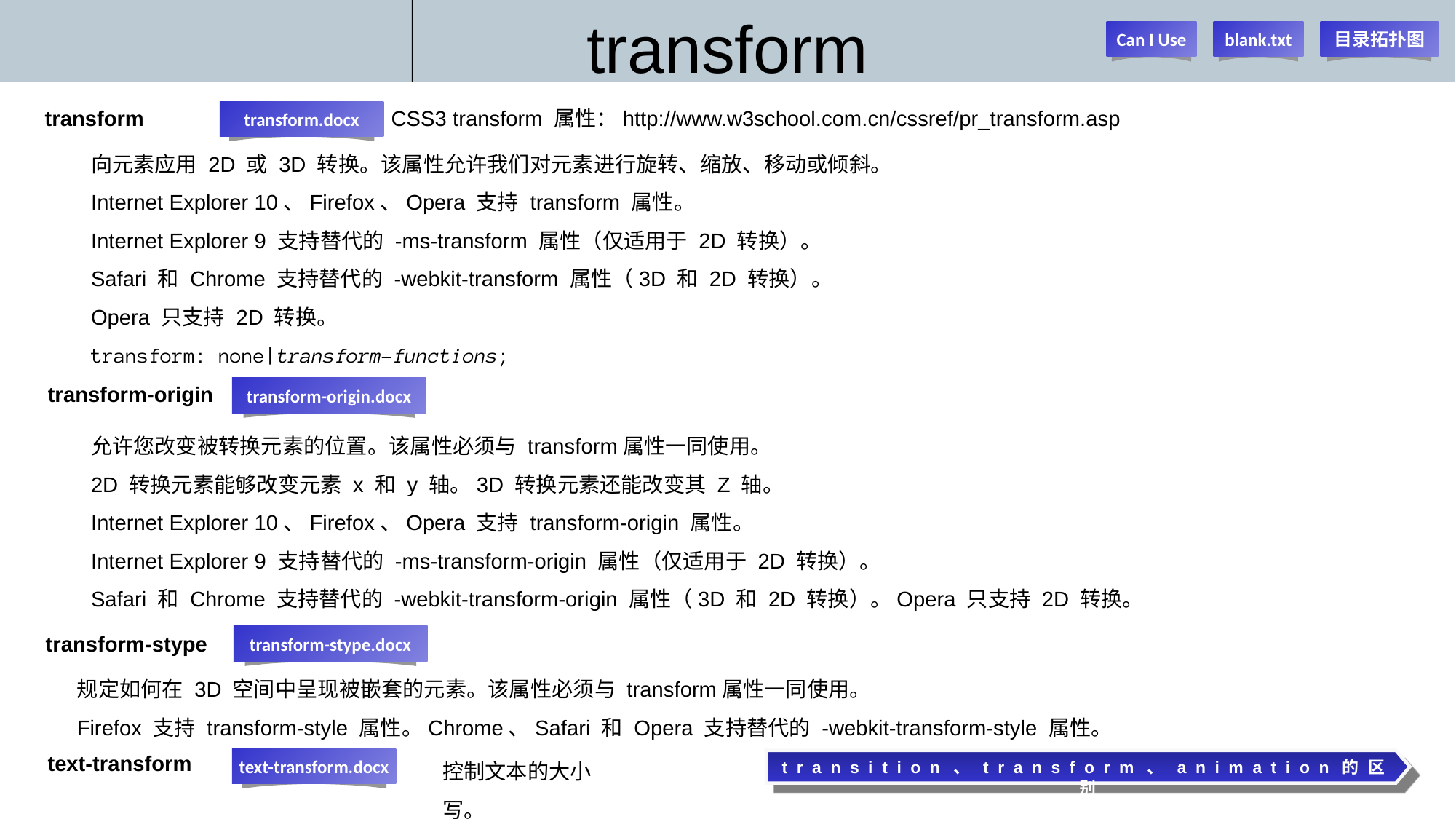

# transform
Can I Use

blank.txt

目录拓扑图

transform
CSS3 transform 属性：http://www.w3school.com.cn/cssref/pr_transform.asp
transform.docx

向元素应用 2D 或 3D 转换。该属性允许我们对元素进行旋转、缩放、移动或倾斜。
Internet Explorer 10、Firefox、Opera 支持 transform 属性。
Internet Explorer 9 支持替代的 -ms-transform 属性（仅适用于 2D 转换）。
Safari 和 Chrome 支持替代的 -webkit-transform 属性（3D 和 2D 转换）。
Opera 只支持 2D 转换。
transform: none|transform-functions;
transform-origin
transform-origin.docx

允许您改变被转换元素的位置。该属性必须与 transform属性一同使用。
2D 转换元素能够改变元素 x 和 y 轴。3D 转换元素还能改变其 Z 轴。
Internet Explorer 10、Firefox、Opera 支持 transform-origin 属性。
Internet Explorer 9 支持替代的 -ms-transform-origin 属性（仅适用于 2D 转换）。
Safari 和 Chrome 支持替代的 -webkit-transform-origin 属性（3D 和 2D 转换）。Opera 只支持 2D 转换。
transform-stype
transform-stype.docx

规定如何在 3D 空间中呈现被嵌套的元素。该属性必须与 transform属性一同使用。
Firefox 支持 transform-style 属性。Chrome、Safari 和 Opera 支持替代的 -webkit-transform-style 属性。
控制文本的大小写。
text-transform
text-transform.docx

transition、transform、animation的区别